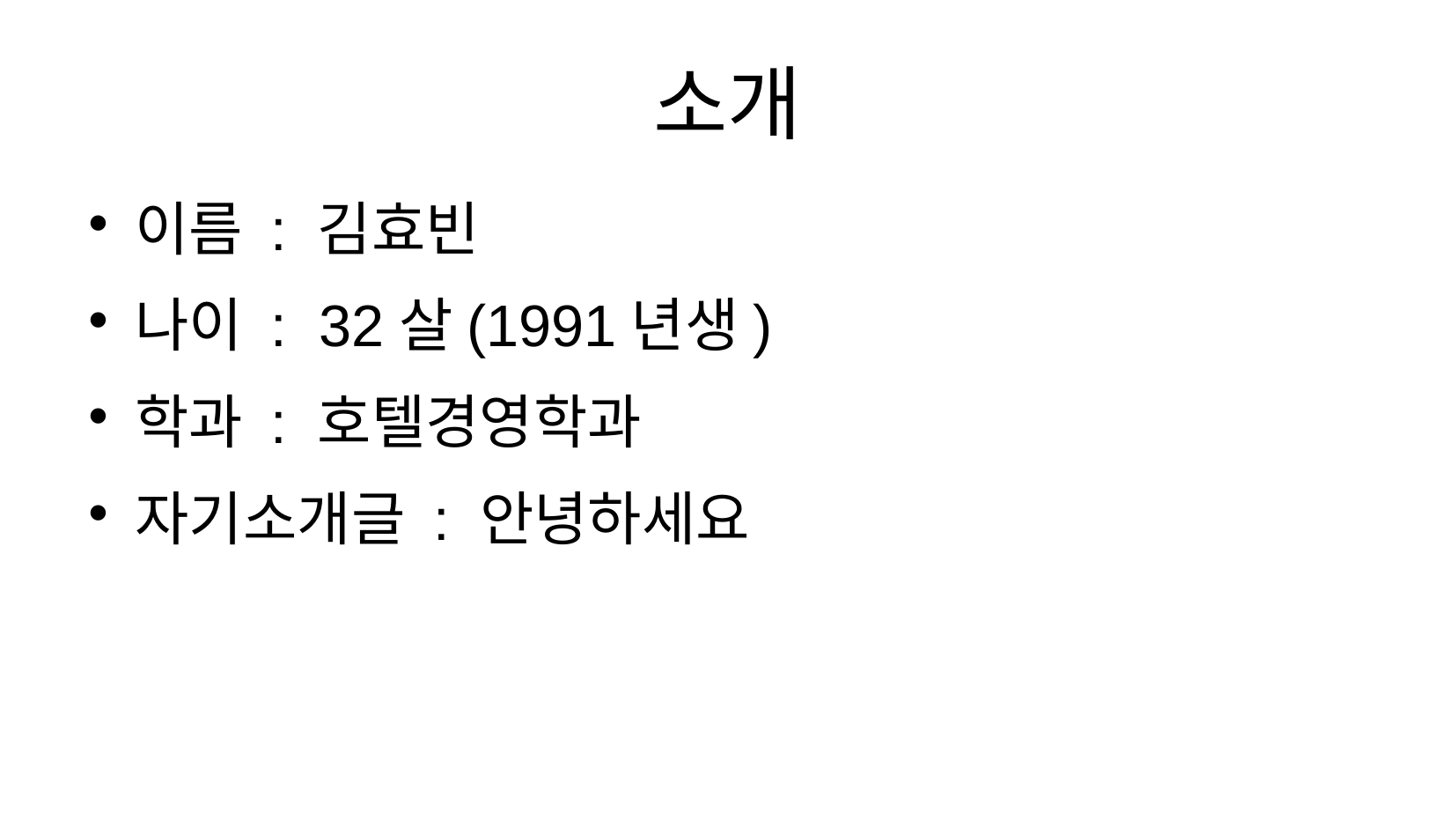

# 소개
이름 : 김효빈
나이 :  32살(1991년생)
학과 : 호텔경영학과
자기소개글 : 안녕하세요